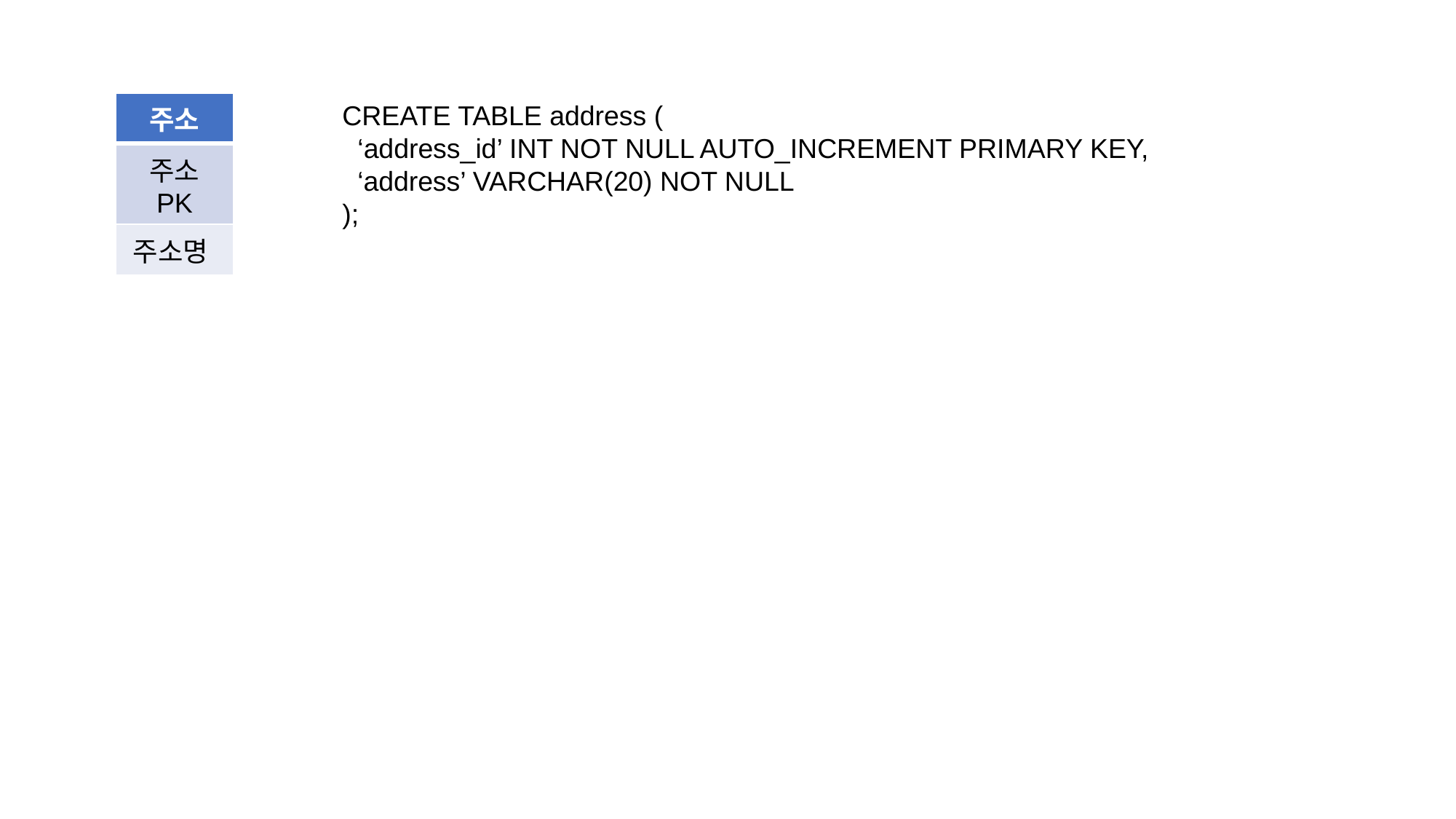

| 주소 |
| --- |
| 주소 PK |
| 주소명 |
CREATE TABLE address (
  ‘address_id’ INT NOT NULL AUTO_INCREMENT PRIMARY KEY,
  ‘address’ VARCHAR(20) NOT NULL
);